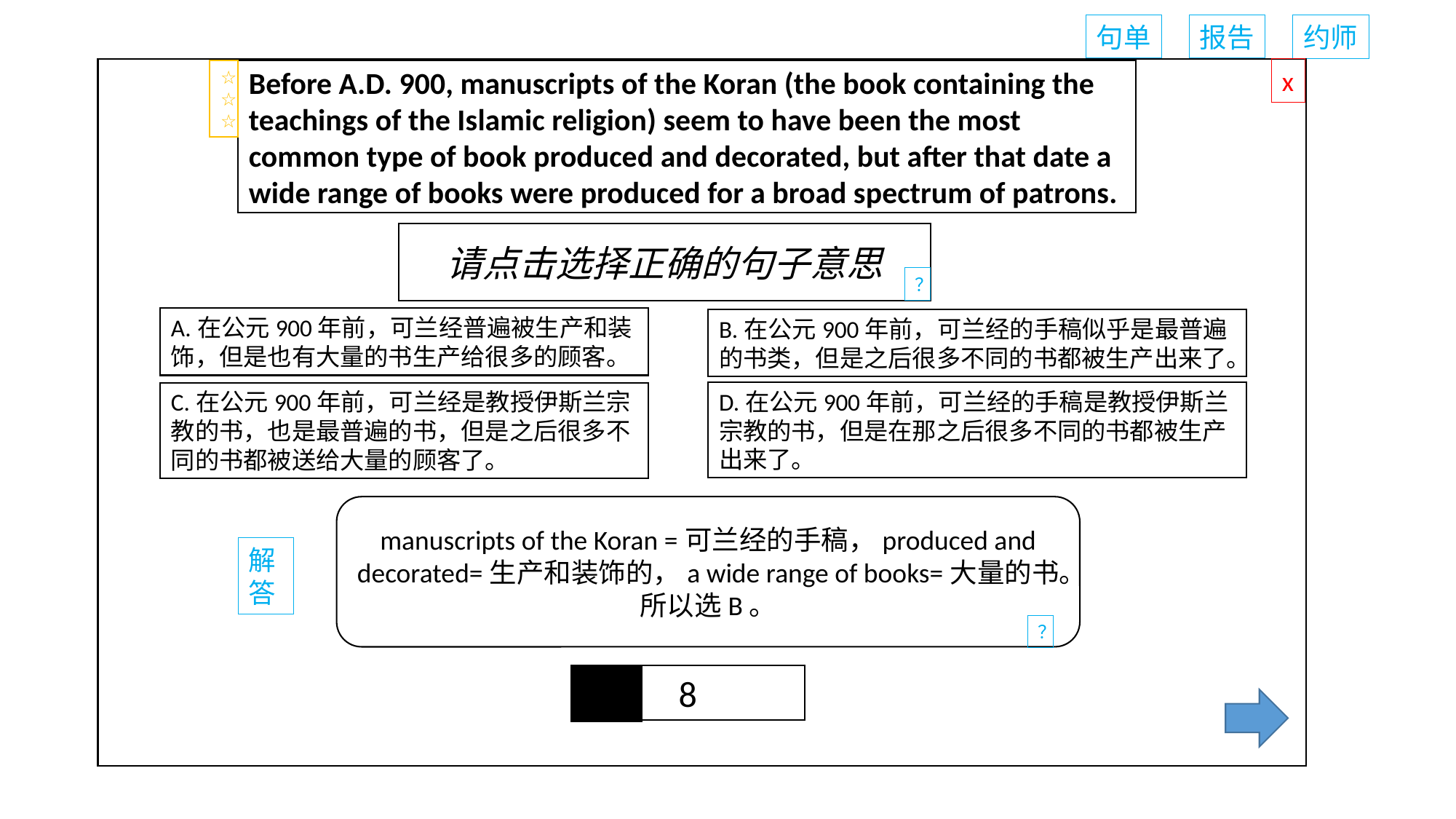

句单
报告
约师

x
☆☆☆
Before A.D. 900, manuscripts of the Koran (the book containing the teachings of the Islamic religion) seem to have been the most common type of book produced and decorated, but after that date a wide range of books were produced for a broad spectrum of patrons.
00: 00
请点击选择正确的句子意思
？
A.在公元900年前，可兰经普遍被生产和装饰，但是也有大量的书生产给很多的顾客。
B.在公元900年前，可兰经的手稿似乎是最普遍的书类，但是之后很多不同的书都被生产出来了。
D.在公元900年前，可兰经的手稿是教授伊斯兰宗教的书，但是在那之后很多不同的书都被生产出来了。
C.在公元900年前，可兰经是教授伊斯兰宗教的书，也是最普遍的书，但是之后很多不同的书都被送给大量的顾客了。
manuscripts of the Koran =可兰经的手稿，produced and decorated=生产和装饰的，a wide range of books=大量的书。所以选B。
解
答
？
8